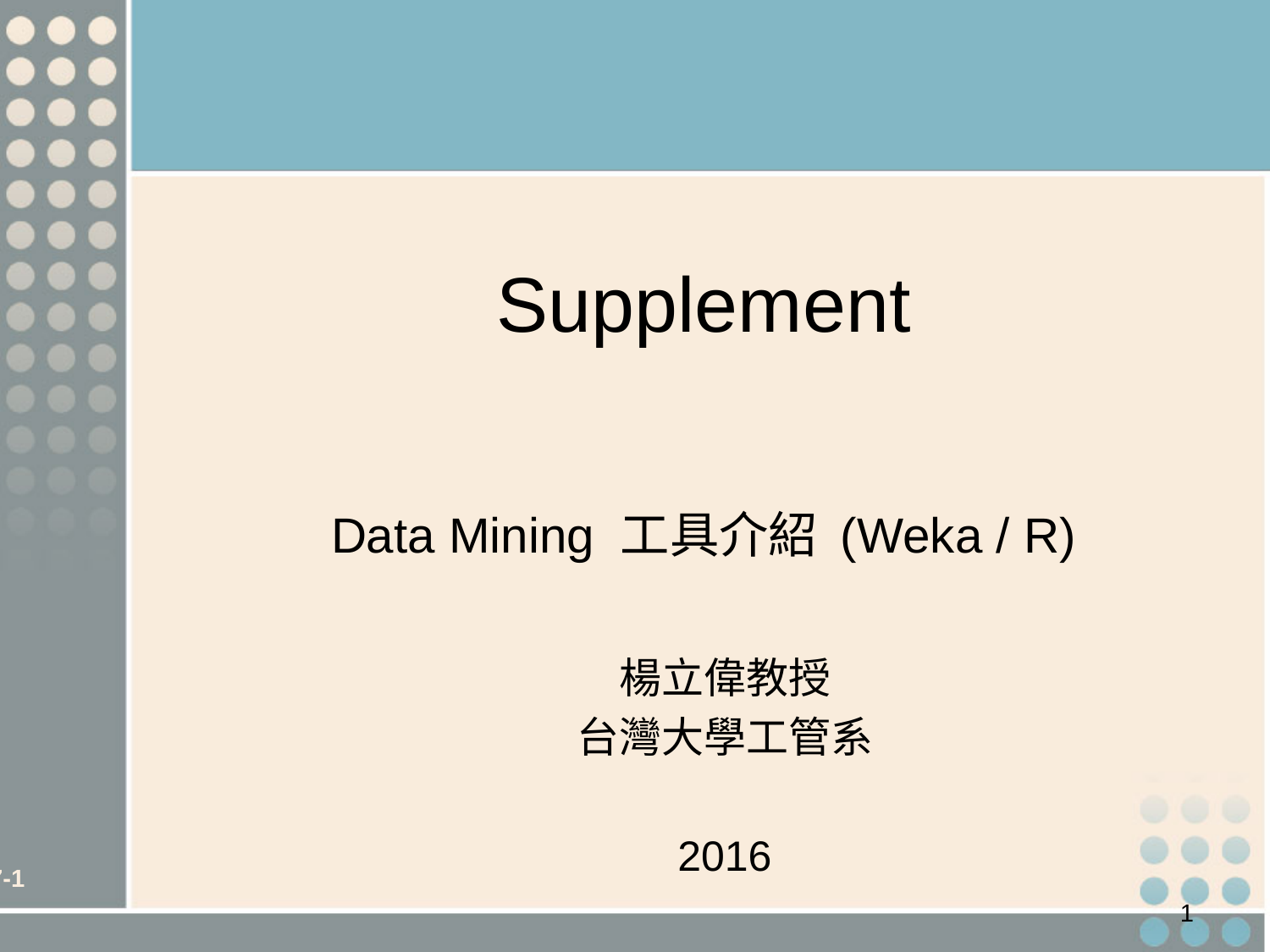

Supplement

Data Mining 工具介紹 (Weka / R)

楊立偉教授
台灣大學工管系

2016
1